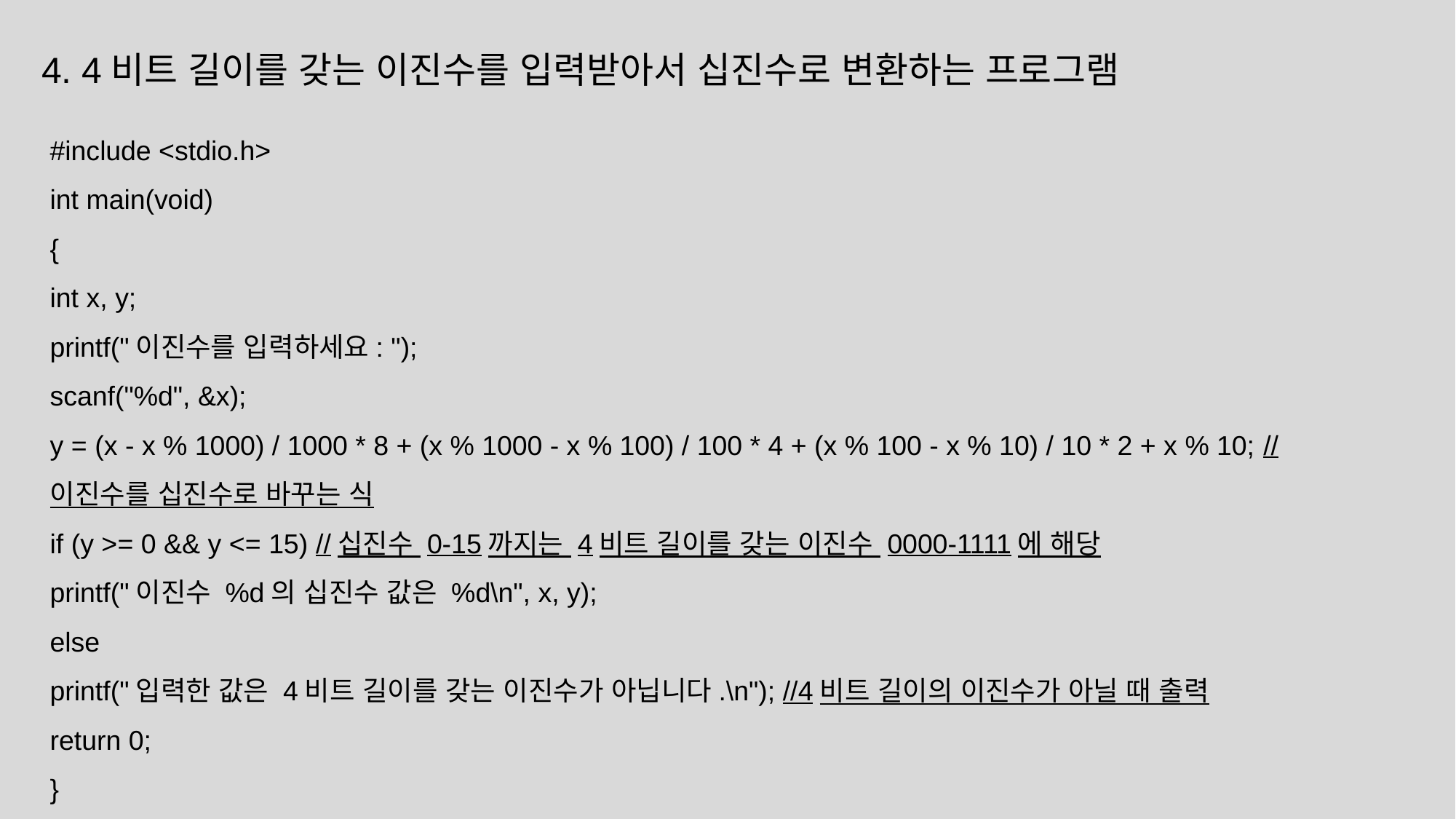

4. 4비트 길이를 갖는 이진수를 입력받아서 십진수로 변환하는 프로그램

#include <stdio.h>
int main(void)
{
int x, y;
printf("이진수를 입력하세요: ");
scanf("%d", &x);
y = (x - x % 1000) / 1000 * 8 + (x % 1000 - x % 100) / 100 * 4 + (x % 100 - x % 10) / 10 * 2 + x % 10; //이진수를 십진수로 바꾸는 식
if (y >= 0 && y <= 15) //십진수 0-15까지는 4비트 길이를 갖는 이진수 0000-1111에 해당
printf("이진수 %d의 십진수 값은 %d\n", x, y);
else
printf("입력한 값은 4비트 길이를 갖는 이진수가 아닙니다.\n"); //4비트 길이의 이진수가 아닐 때 출력
return 0;
}